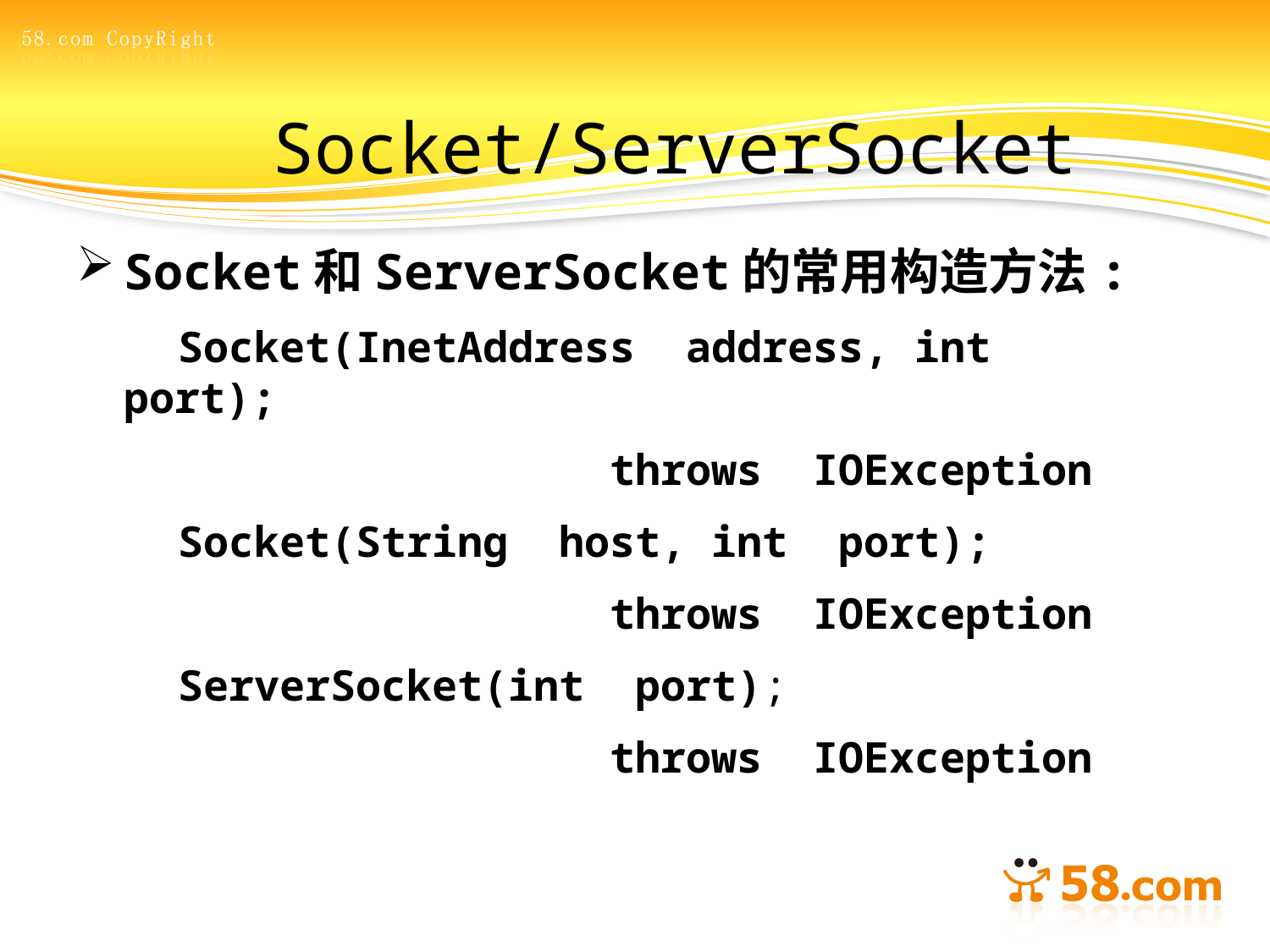

# Socket/ServerSocket
Socket和ServerSocket的常用构造方法:
    Socket(InetAddress  address, int  port);
                     throws  IOException
    Socket(String  host, int  port);
                     throws  IOException
    ServerSocket(int  port);
                     throws  IOException